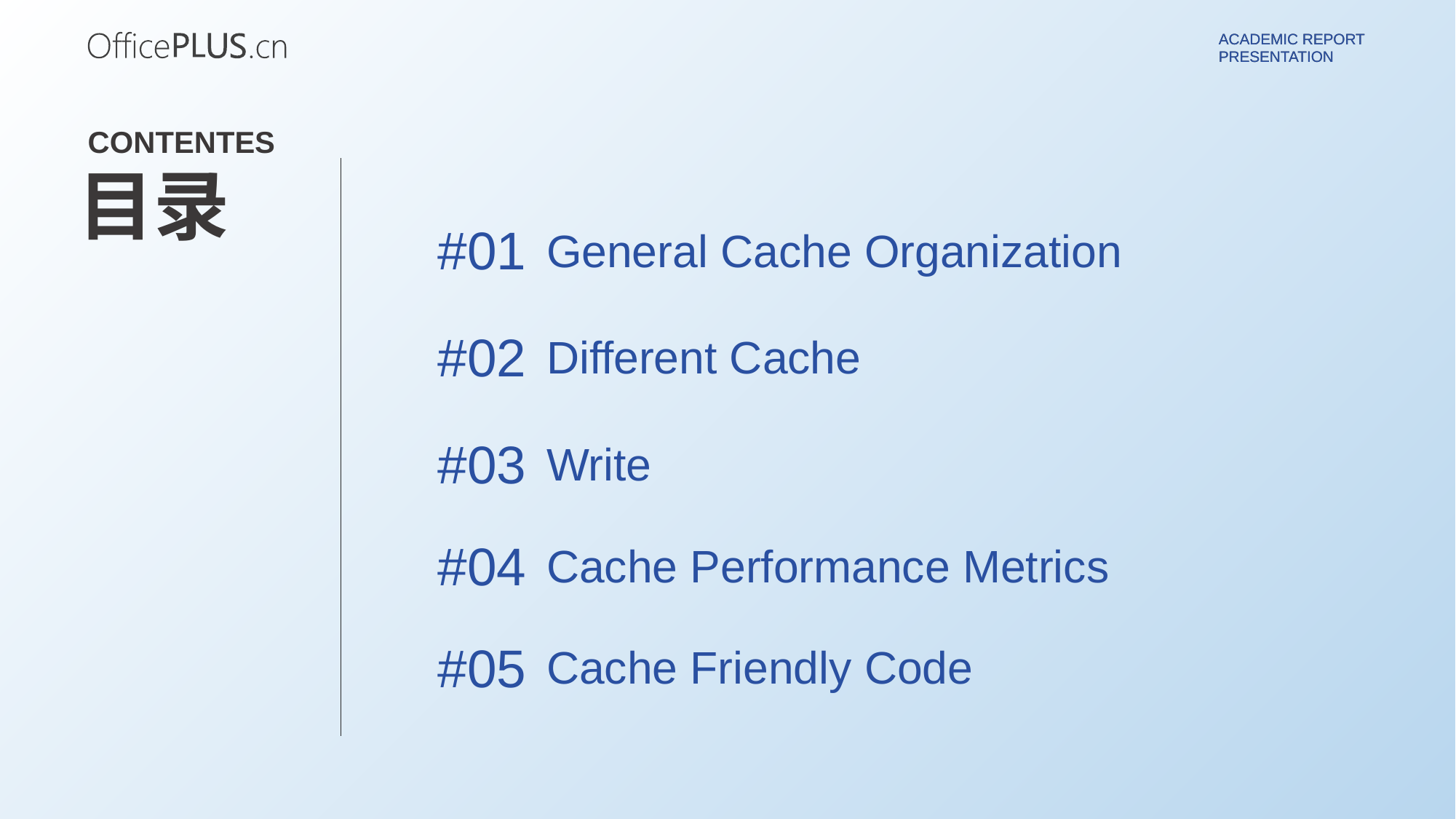

Academic report
presentation
CONTENTES
目录
#01
General Cache Organization
#02
Different Cache
#03
Write
#04
Cache Performance Metrics
#05
Cache Friendly Code